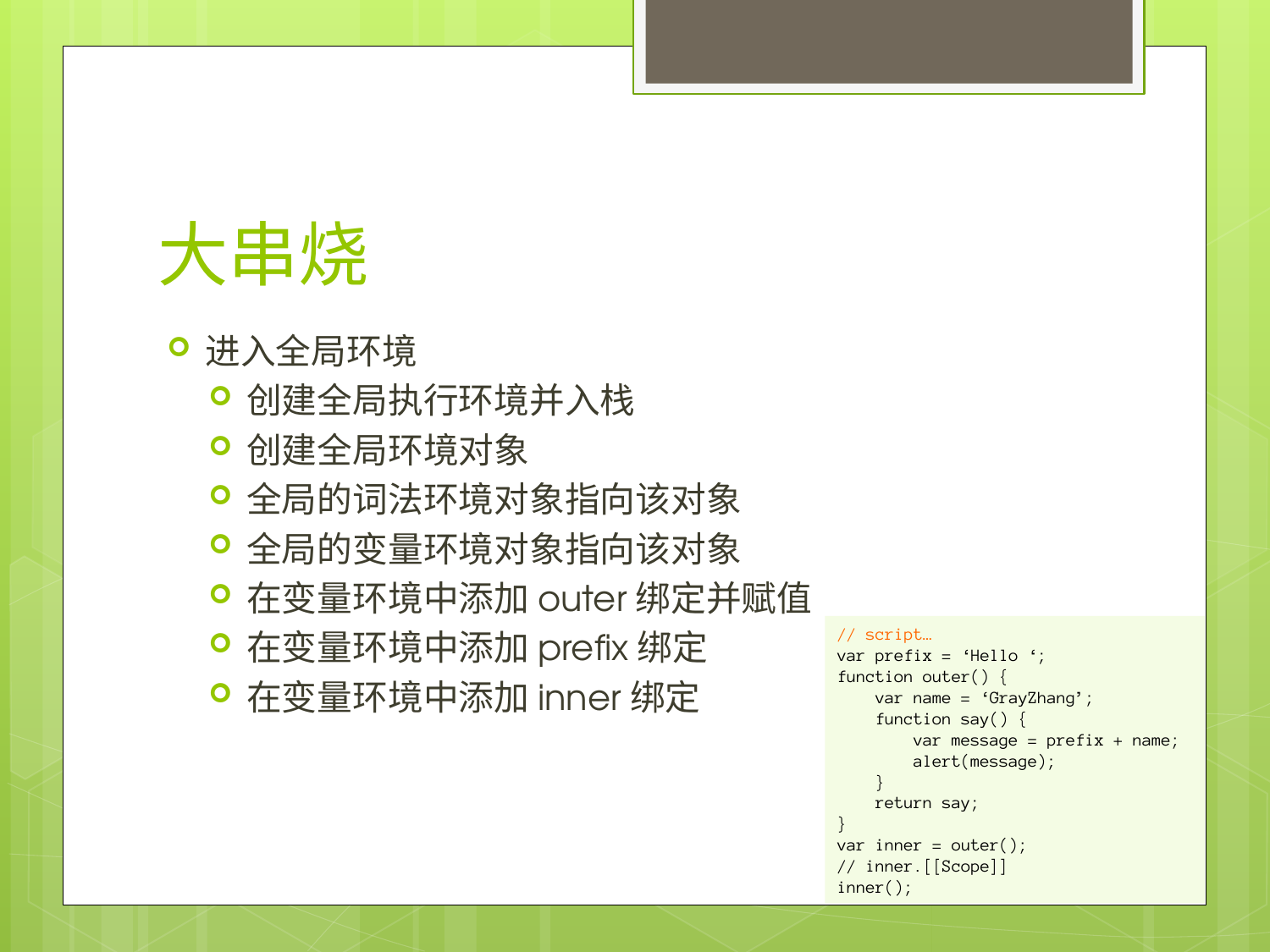

# 大串烧
进入全局环境
创建全局执行环境并入栈
创建全局环境对象
全局的词法环境对象指向该对象
全局的变量环境对象指向该对象
在变量环境中添加outer绑定并赋值
在变量环境中添加prefix绑定
在变量环境中添加inner绑定
// script…
var prefix = ‘Hello ‘;
function outer() {
    var name = ‘GrayZhang’;
    function say() {
        var message = prefix + name;
        alert(message);
    }
    return say;
}
var inner = outer();
// inner.[[Scope]]
inner();